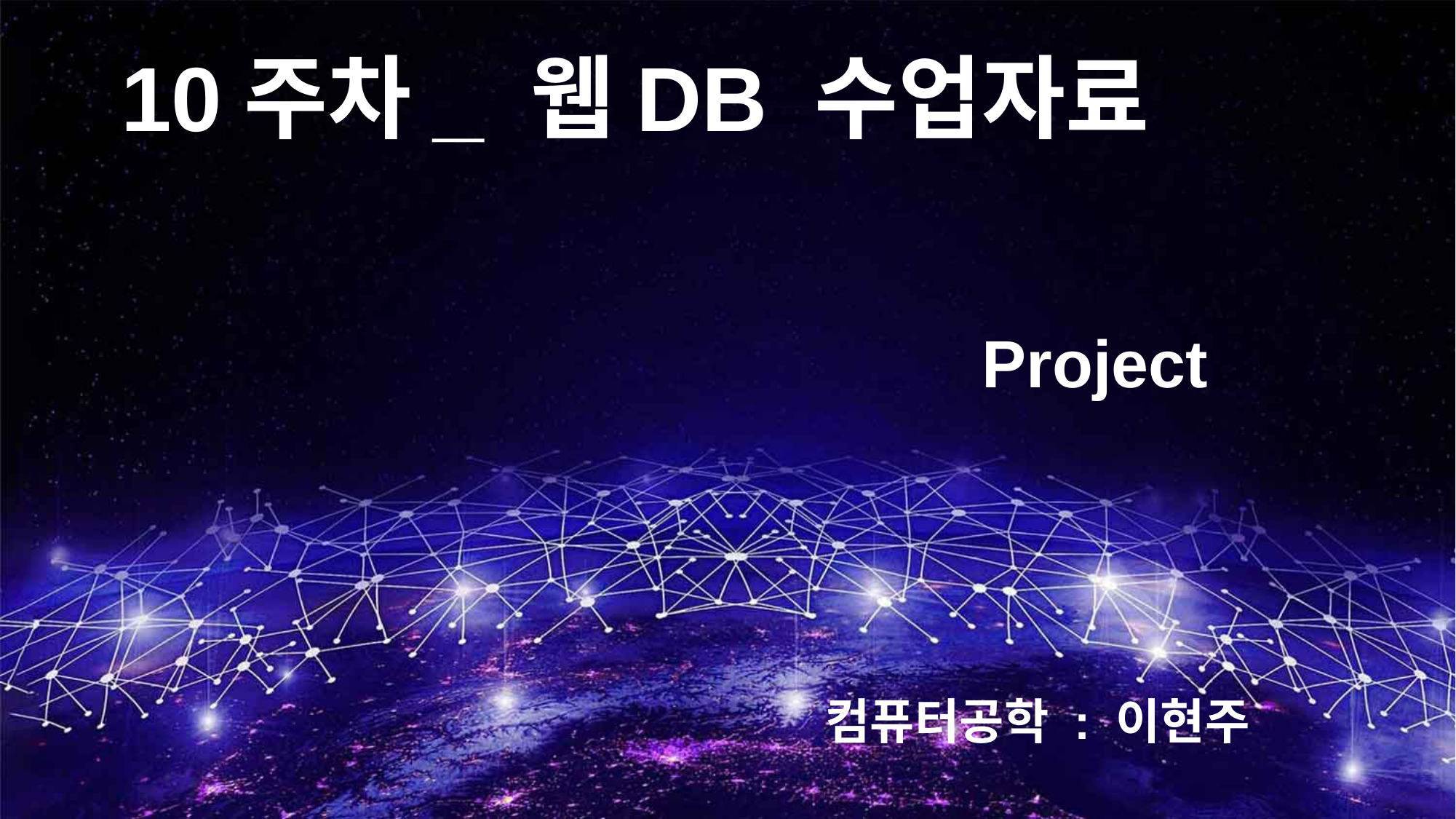

10주차_ 웹DB 수업자료
Project
컴퓨터공학 : 이현주